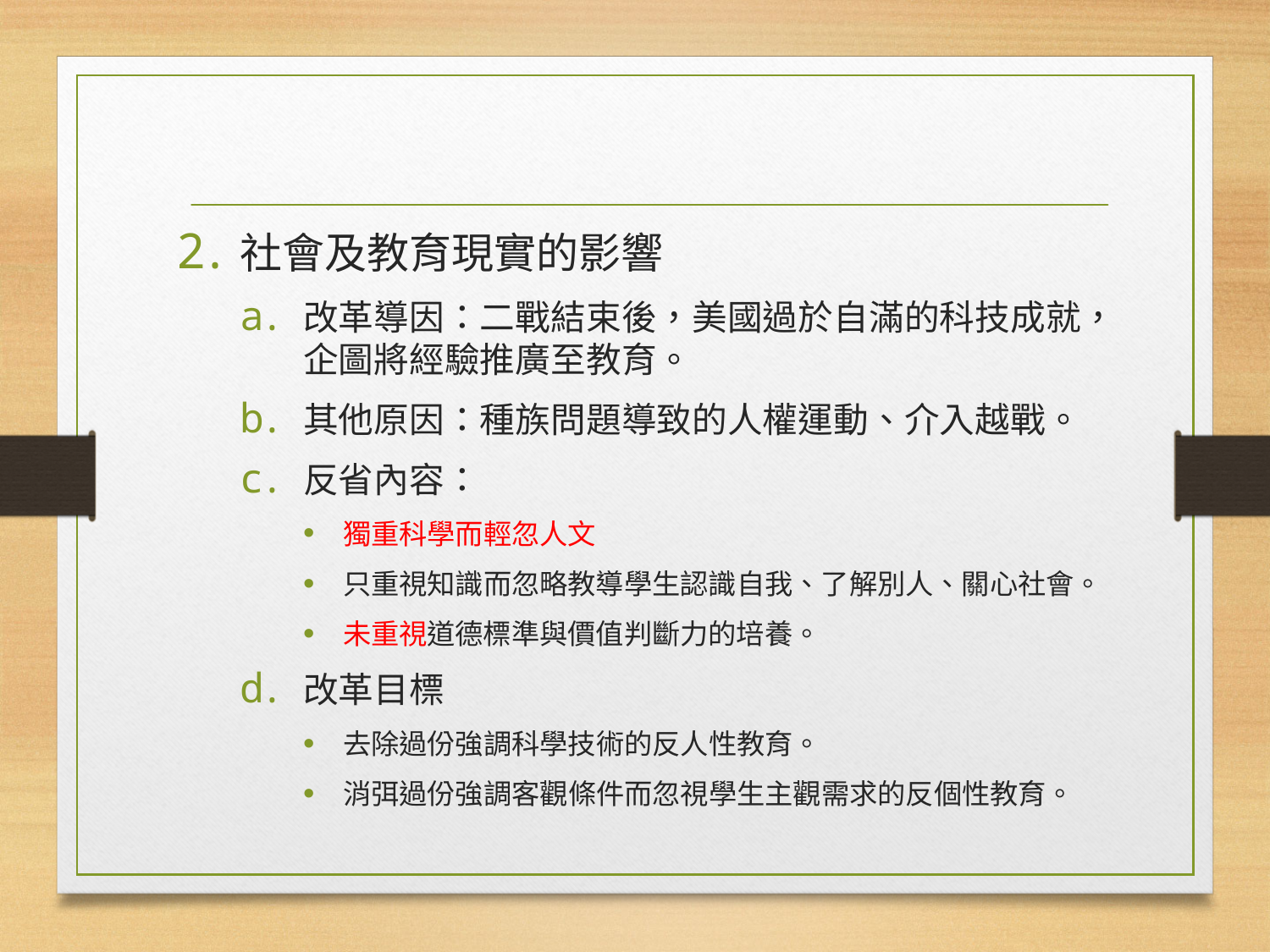

#
社會及教育現實的影響
改革導因：二戰結束後，美國過於自滿的科技成就，企圖將經驗推廣至教育。
其他原因：種族問題導致的人權運動、介入越戰。
反省內容：
獨重科學而輕忽人文
只重視知識而忽略教導學生認識自我、了解別人、關心社會。
未重視道德標準與價值判斷力的培養。
改革目標
去除過份強調科學技術的反人性教育。
消弭過份強調客觀條件而忽視學生主觀需求的反個性教育。